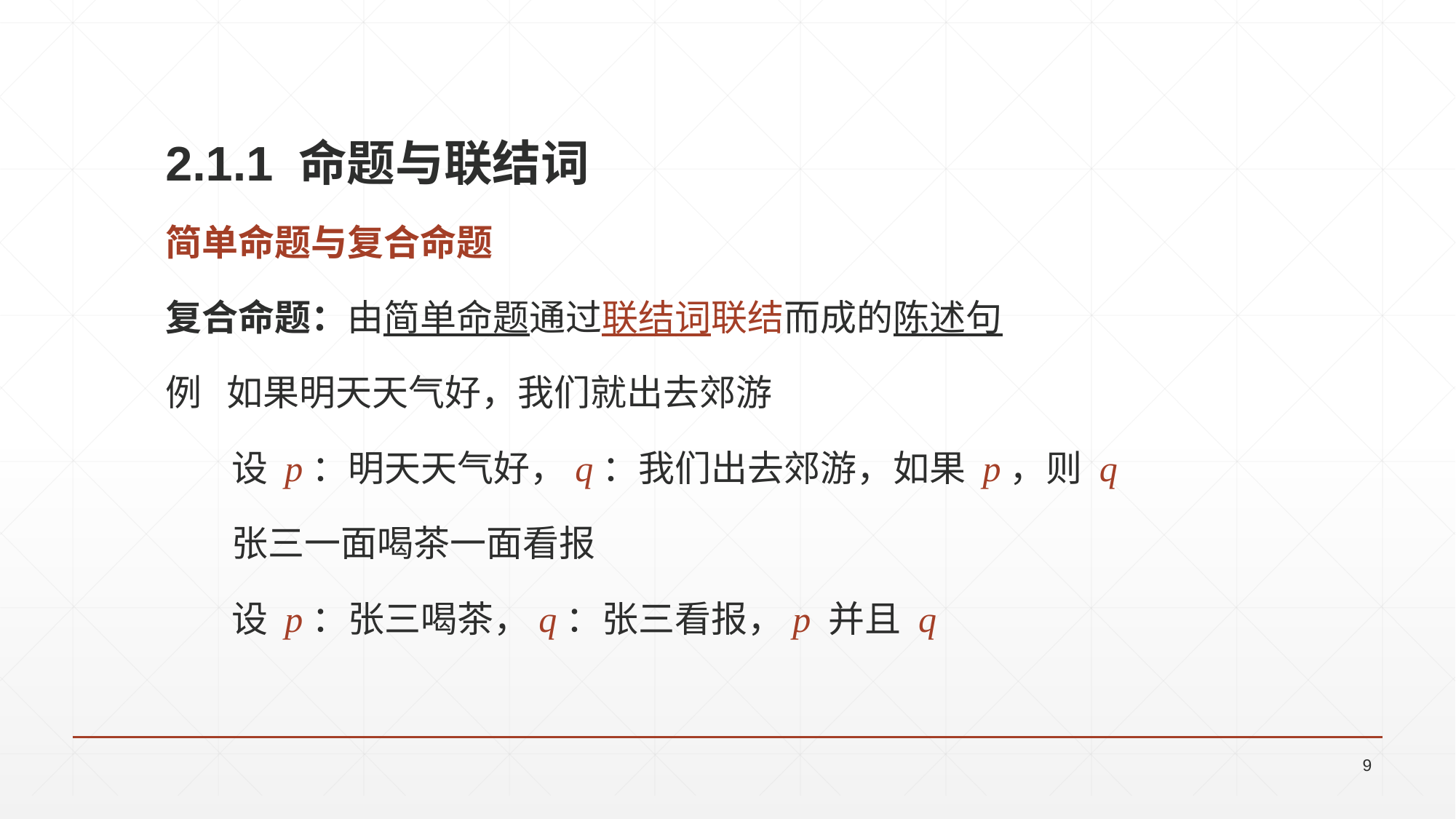

2.1.1 命题与联结词
简单命题与复合命题
复合命题：由简单命题通过联结词联结而成的陈述句
例   如果明天天气好，我们就出去郊游
       设 p：明天天气好，q：我们出去郊游，如果 p，则 q
       张三一面喝茶一面看报
       设 p：张三喝茶，q：张三看报，p 并且 q

9